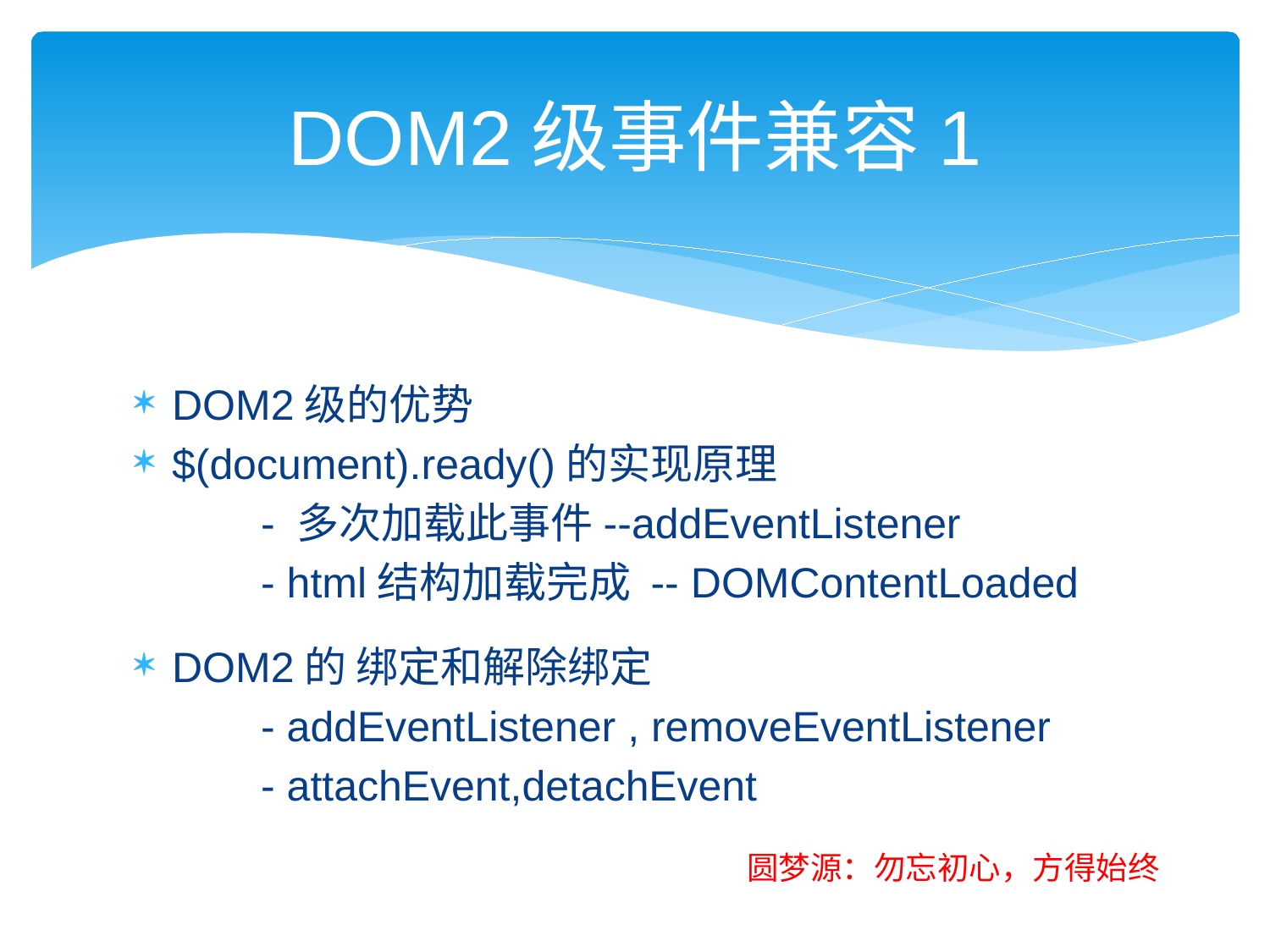

# DOM2级事件兼容1
DOM2级的优势
$(document).ready()的实现原理
	- 多次加载此事件--addEventListener
	- html结构加载完成 -- DOMContentLoaded
DOM2的 绑定和解除绑定
	- addEventListener , removeEventListener
	- attachEvent,detachEvent